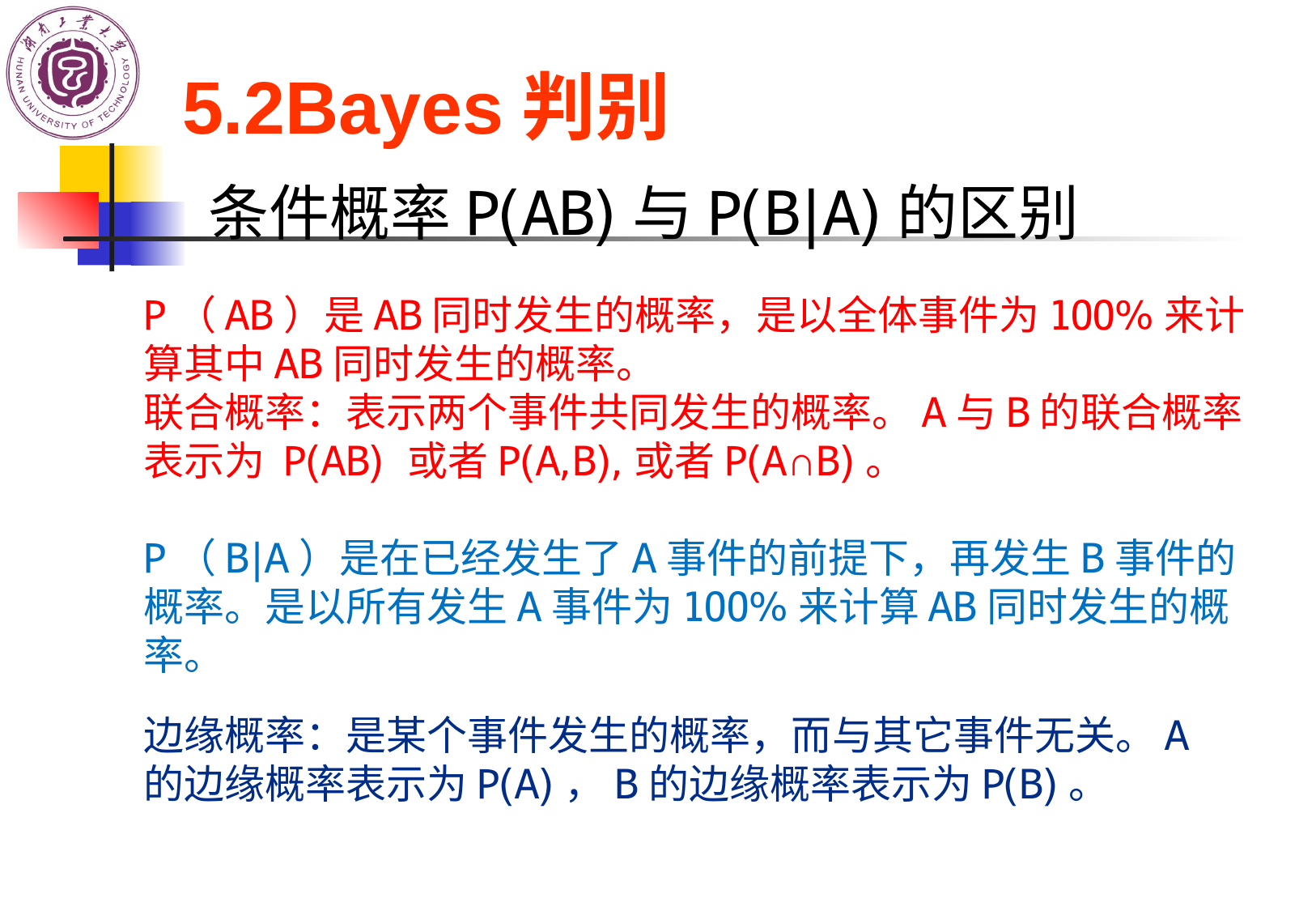

5.2Bayes判别
   条件概率P(AB)与P(B|A)的区别
P（AB）是AB同时发生的概率，是以全体事件为100%来计算其中AB同时发生的概率。
联合概率：表示两个事件共同发生的概率。A与B的联合概率表示为 P(AB) 或者P(A,B),或者P(A∩B)。

P（B|A）是在已经发生了A事件的前提下，再发生B事件的概率。是以所有发生A事件为100%来计算AB同时发生的概率。

边缘概率：是某个事件发生的概率，而与其它事件无关。A的边缘概率表示为P(A)，B的边缘概率表示为P(B)。

1